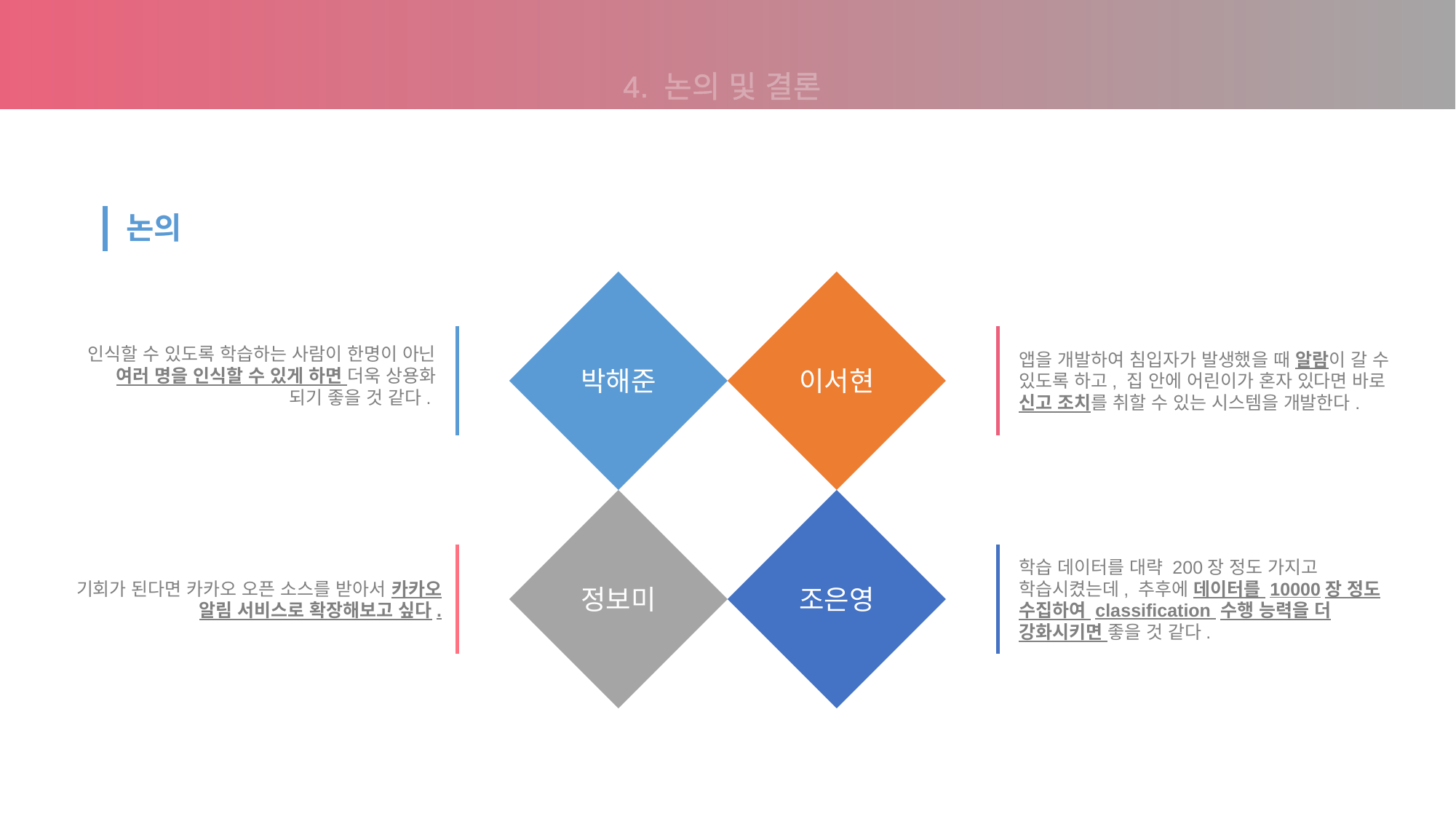

4. 논의 및 결론
논의
박해준
이서현
정보미
조은영
앱을 개발하여 침입자가 발생했을 때 알람이 갈 수 있도록 하고, 집 안에 어린이가 혼자 있다면 바로 신고 조치를 취할 수 있는 시스템을 개발한다.
인식할 수 있도록 학습하는 사람이 한명이 아닌 여러 명을 인식할 수 있게 하면 더욱 상용화
되기 좋을 것 같다.
학습 데이터를 대략 200장 정도 가지고 학습시켰는데, 추후에 데이터를 10000장 정도 수집하여 classification 수행 능력을 더 강화시키면 좋을 것 같다.
기회가 된다면 카카오 오픈 소스를 받아서 카카오 알림 서비스로 확장해보고 싶다.